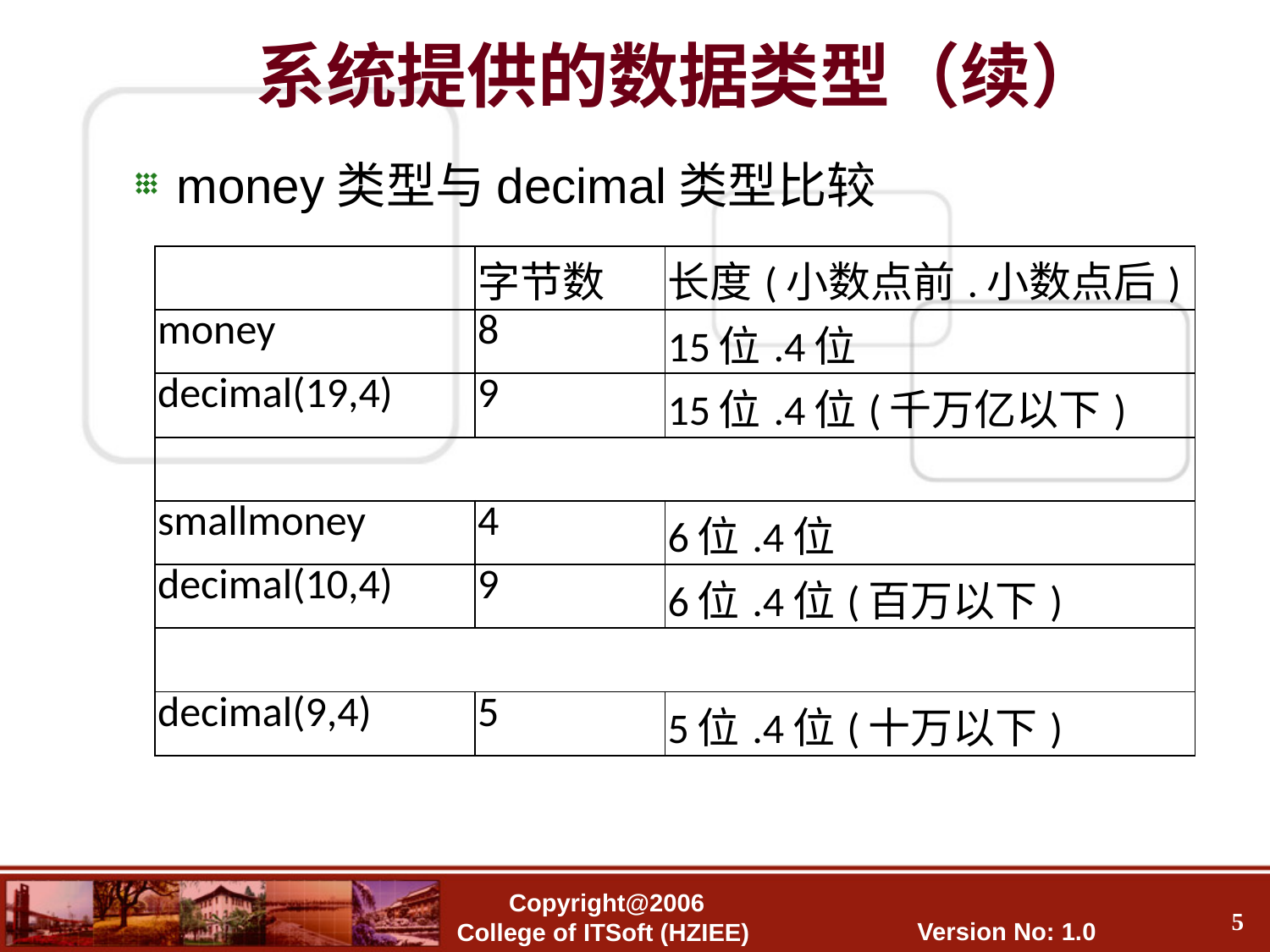

系统提供的数据类型（续）
money类型与decimal类型比较
|  | 字节数 | 长度(小数点前.小数点后) |
| --- | --- | --- |
| money | 8 | 15位.4位 |
| decimal(19,4) | 9 | 15位.4位(千万亿以下) |
|  |  |  |
| smallmoney | 4 | 6位.4位 |
| decimal(10,4) | 9 | 6位.4位(百万以下) |
|  |  |  |
| decimal(9,4) | 5 | 5位.4位(十万以下) |